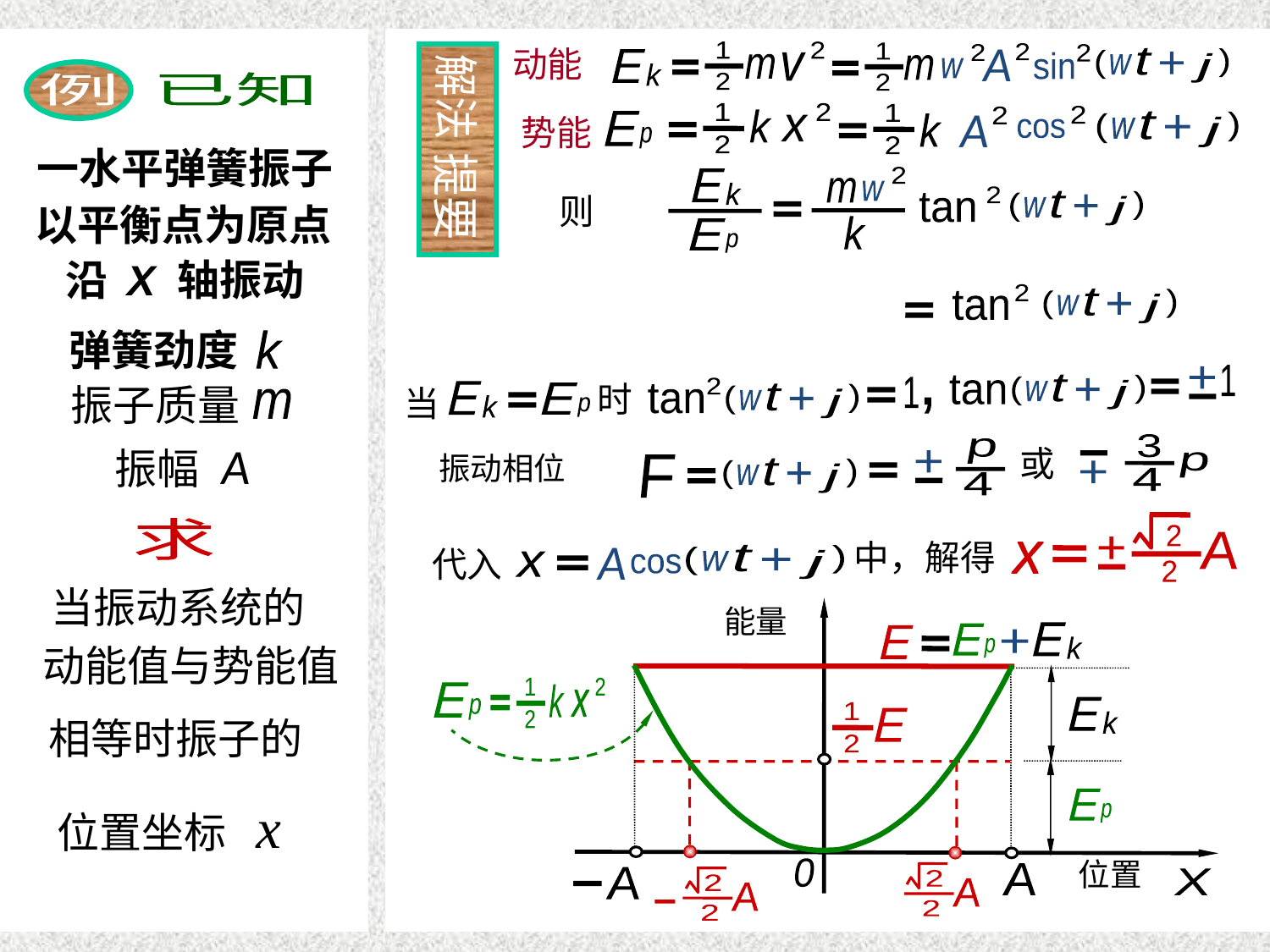

例七
动能
1

2
2
1

2
A
2

解法
提要
2
ω
2
t
)
(
+
ϕ
ω
E
k
v
sin
m
m

1

2
2
k
x
x
1

2
 势能
2
2
A
E
p
t
)
(
+
ϕ
ω
k
cos

2
E
k

E
p
m
ω
则
2
t
)
(
+
ϕ
ω
tan

k
2
t
)
(
+
ϕ
ω
tan

1
t
)
(
+
ϕ
ω
tan

+

时
当
1
2
E
k
E
p
t
)
(
+
ϕ
ω
tan

,
3
或
π

4
振动相位
+

π
+

Φ
t
)
(
+
ϕ
ω

4

例
已知
一水平弹簧振子
以平衡点为原点
沿 X 轴振动
弹簧劲度
k
振子质量
m
振幅  A

2
A
+

x
x

2
中，解得
代入
A
t
)
(
+
ϕ
ω
x
x
cos

能量

E
k
E
p
E
+

1

2
2
k
x
x

E
p

E
k
1

2
E

E
p

位置

0

2
A

2
A

2
A

2
A
X

求
   当振动系统的
 动能值与势能值
相等时振子的
位置坐标  x